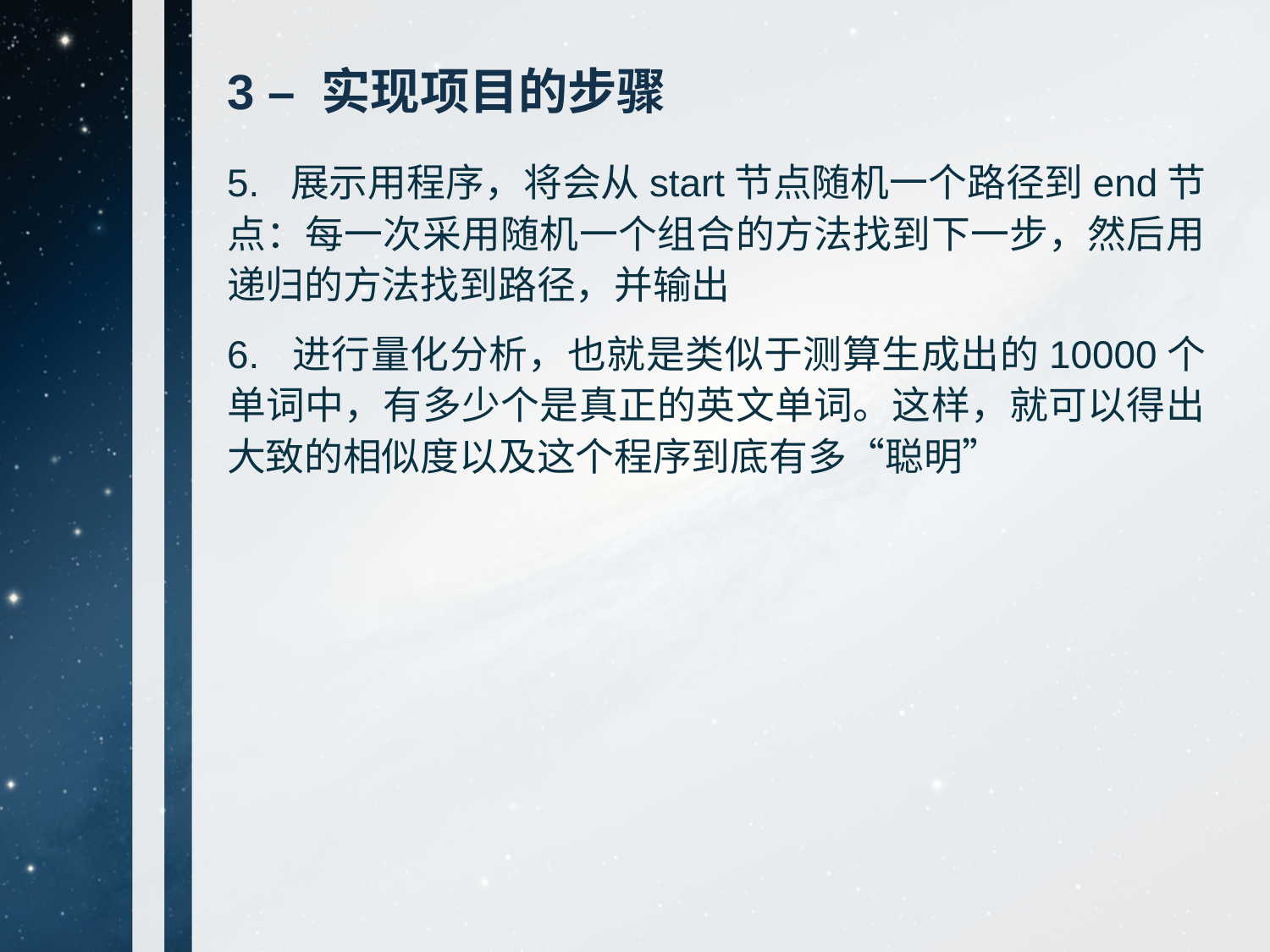

# 3 – 实现项目的步骤
5.  展示用程序，将会从start节点随机一个路径到end节点：每一次采用随机一个组合的方法找到下一步，然后用递归的方法找到路径，并输出
6.  进行量化分析，也就是类似于测算生成出的10000个单词中，有多少个是真正的英文单词。这样，就可以得出大致的相似度以及这个程序到底有多“聪明”